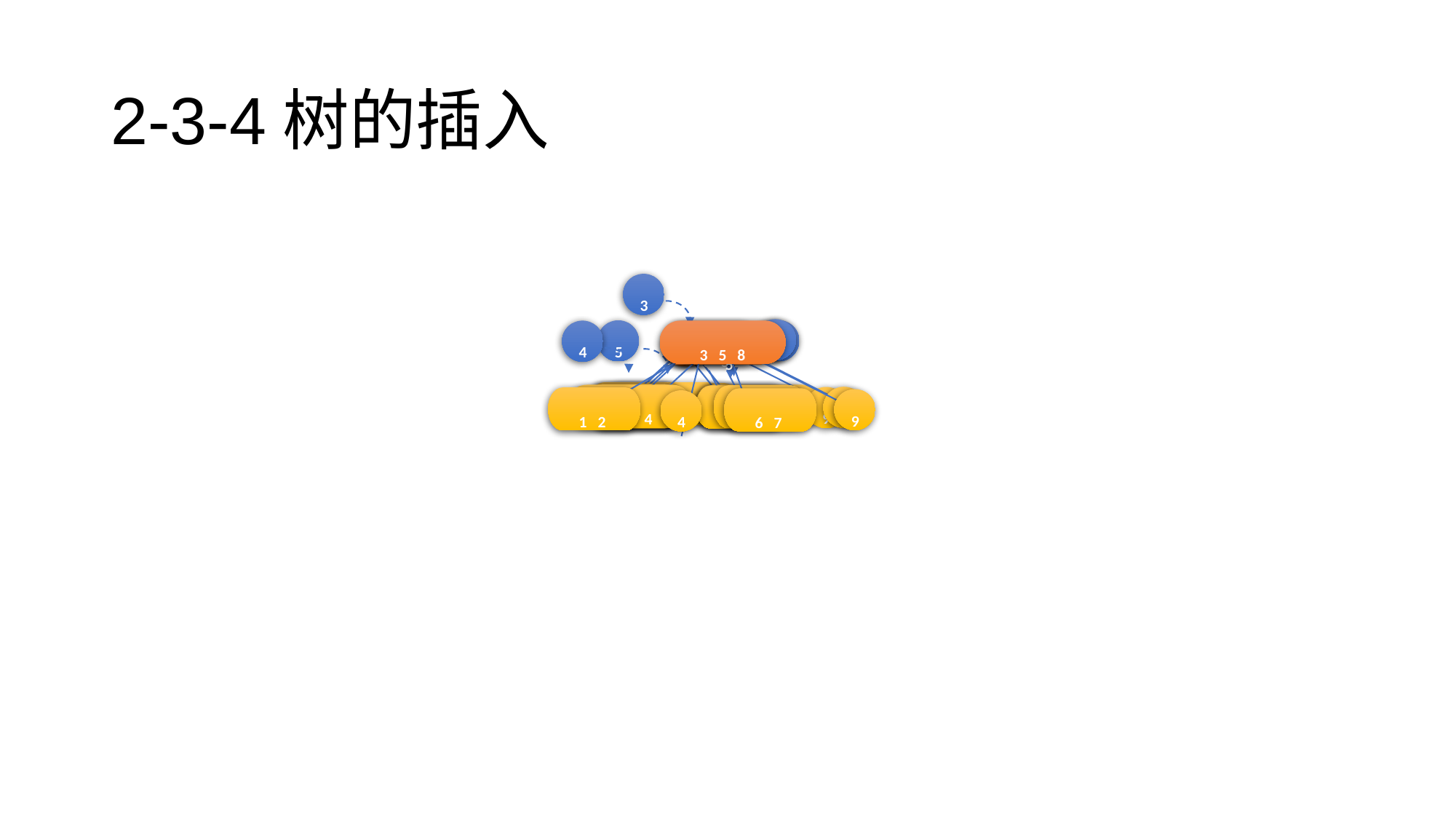

# 2-3-4树的插入
3

5   8
5

9

1   2   4
6   7
8

5

1   2

6   7   9
6

5

7

1   2
9

5

1   2
6   7
5

1   2   7
4

5   8
5

9

1   2
6   7

3   5   8
5
9

1   2
4

6   7